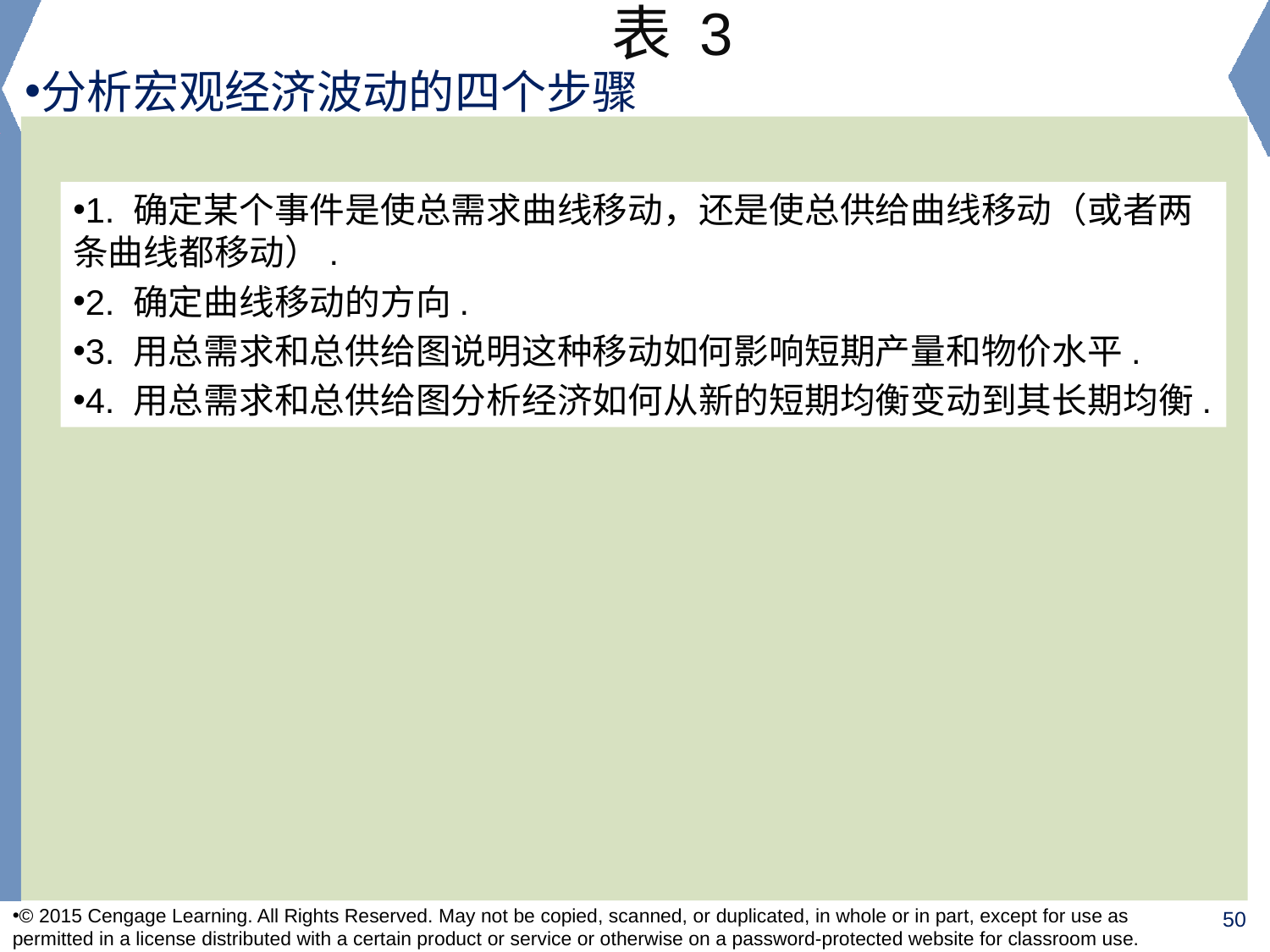

表 3
分析宏观经济波动的四个步骤
1. 确定某个事件是使总需求曲线移动，还是使总供给曲线移动（或者两条曲线都移动）.
2. 确定曲线移动的方向.
3. 用总需求和总供给图说明这种移动如何影响短期产量和物价水平.
4. 用总需求和总供给图分析经济如何从新的短期均衡变动到其长期均衡.
50
© 2015 Cengage Learning. All Rights Reserved. May not be copied, scanned, or duplicated, in whole or in part, except for use as permitted in a license distributed with a certain product or service or otherwise on a password-protected website for classroom use.